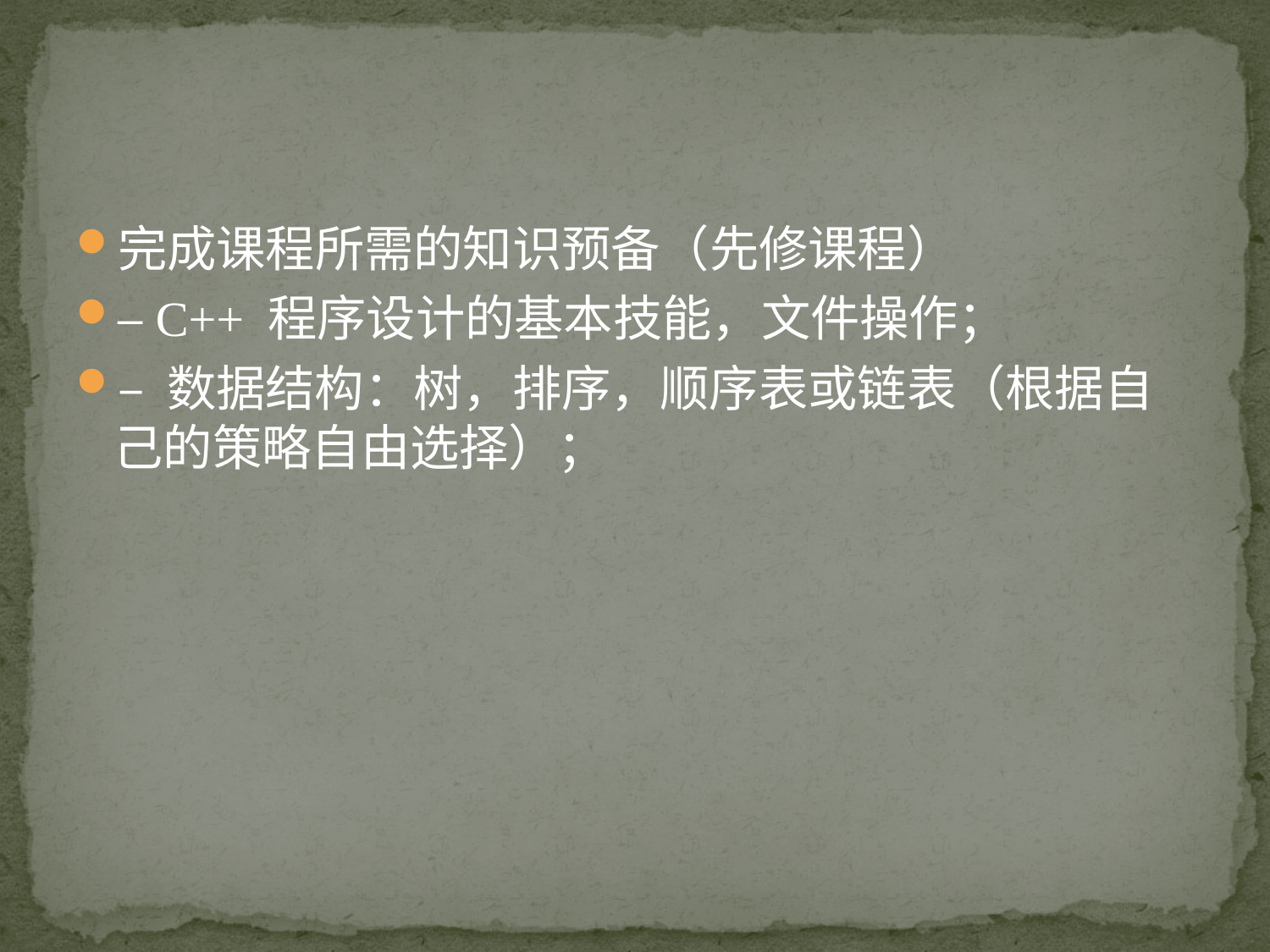

#
完成课程所需的知识预备（先修课程）
– C++ 程序设计的基本技能，文件操作；
– 数据结构：树，排序，顺序表或链表（根据自己的策略自由选择）；